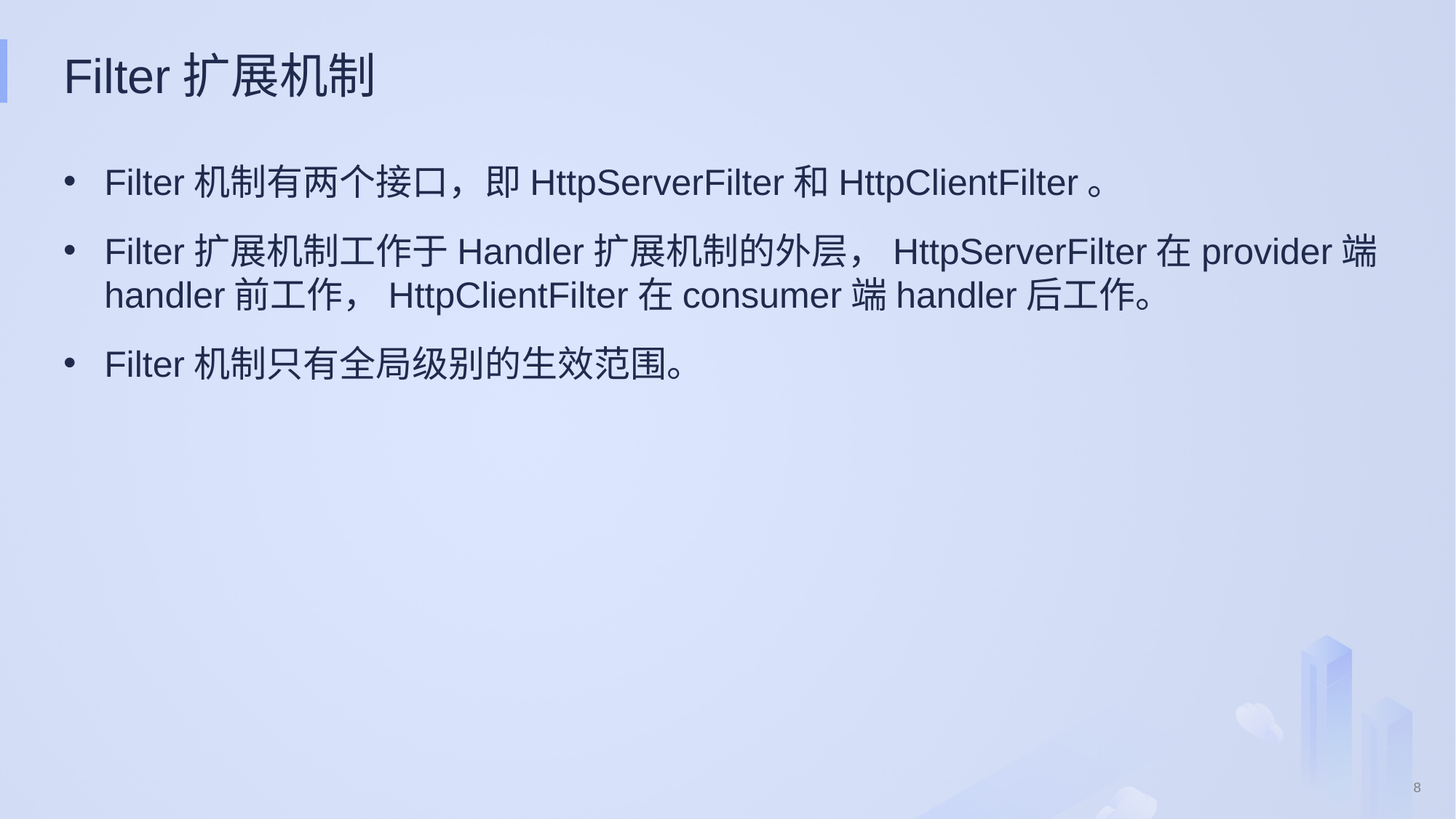

# Filter扩展机制
Filter机制有两个接口，即HttpServerFilter和HttpClientFilter。
Filter扩展机制工作于Handler扩展机制的外层，HttpServerFilter在provider端handler前工作，HttpClientFilter在consumer端handler后工作。
Filter机制只有全局级别的生效范围。